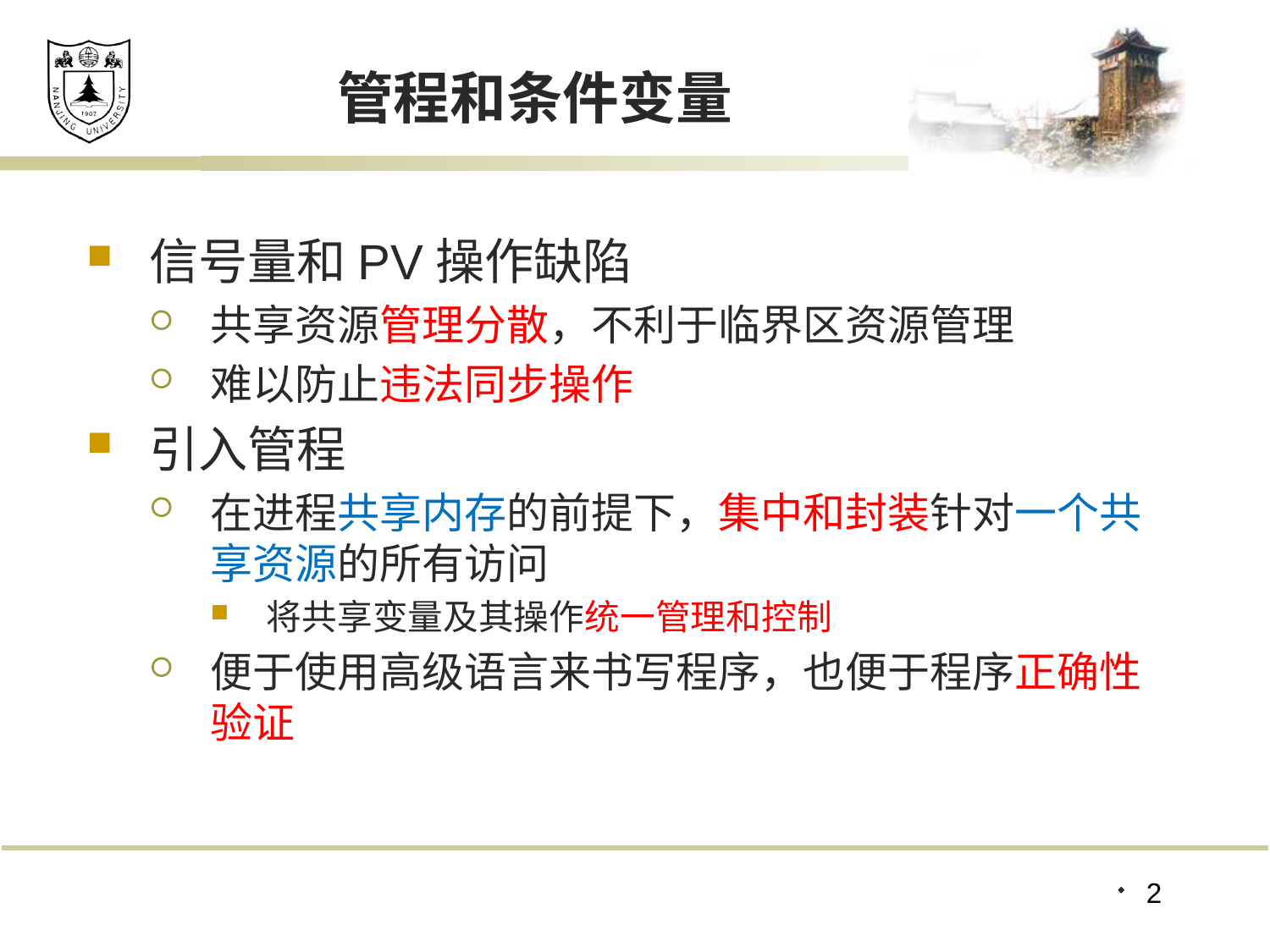

# 管程和条件变量
信号量和PV操作缺陷
共享资源管理分散，不利于临界区资源管理
难以防止违法同步操作
引入管程
在进程共享内存的前提下，集中和封装针对一个共享资源的所有访问
将共享变量及其操作统一管理和控制
便于使用高级语言来书写程序，也便于程序正确性验证

2